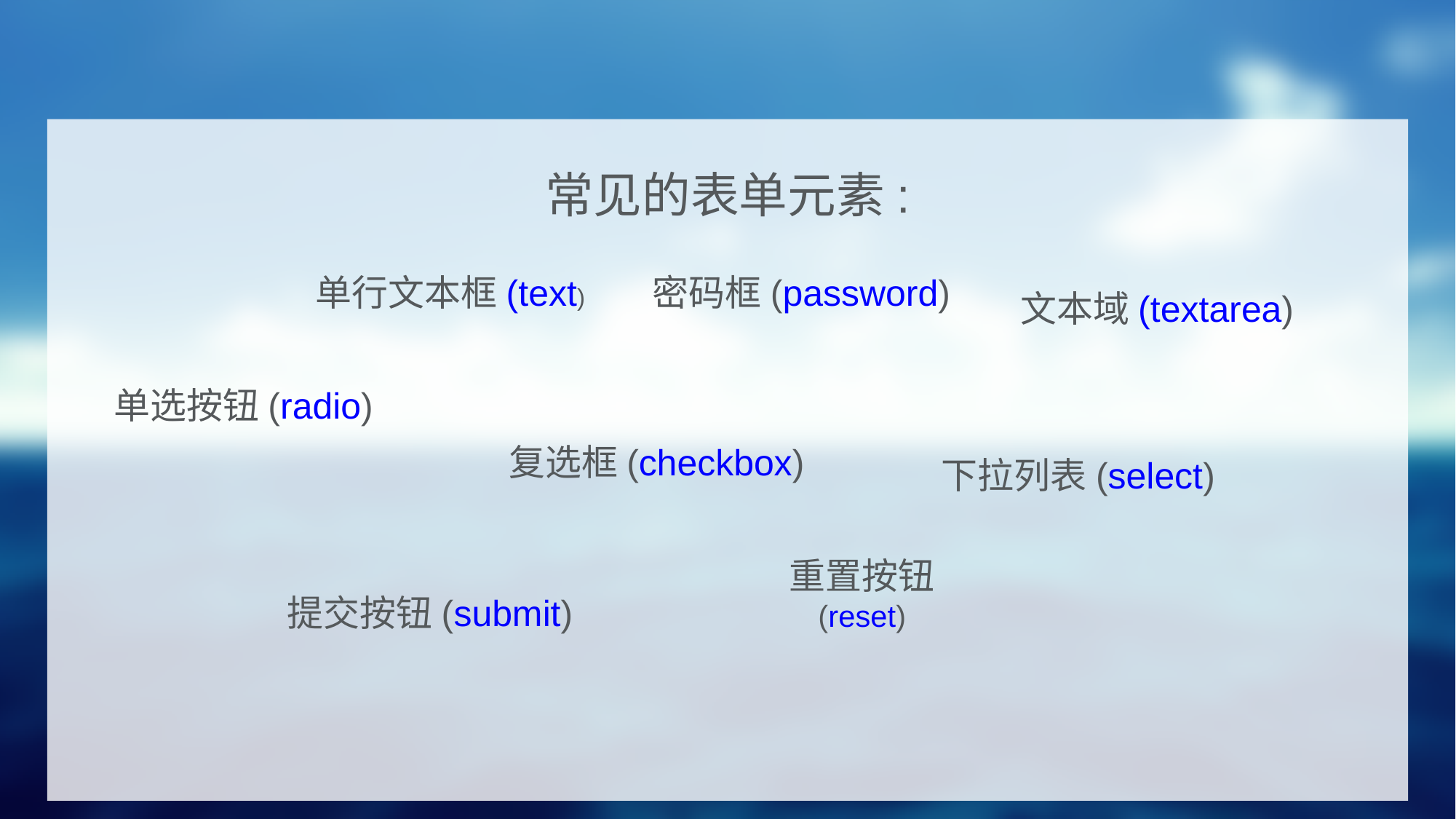

常见的表单元素:

单行文本框(text)

密码框(password)

文本域(textarea)

单选按钮(radio)

复选框(checkbox)
下拉列表(select)

重置按钮
(reset)
提交按钮(submit)